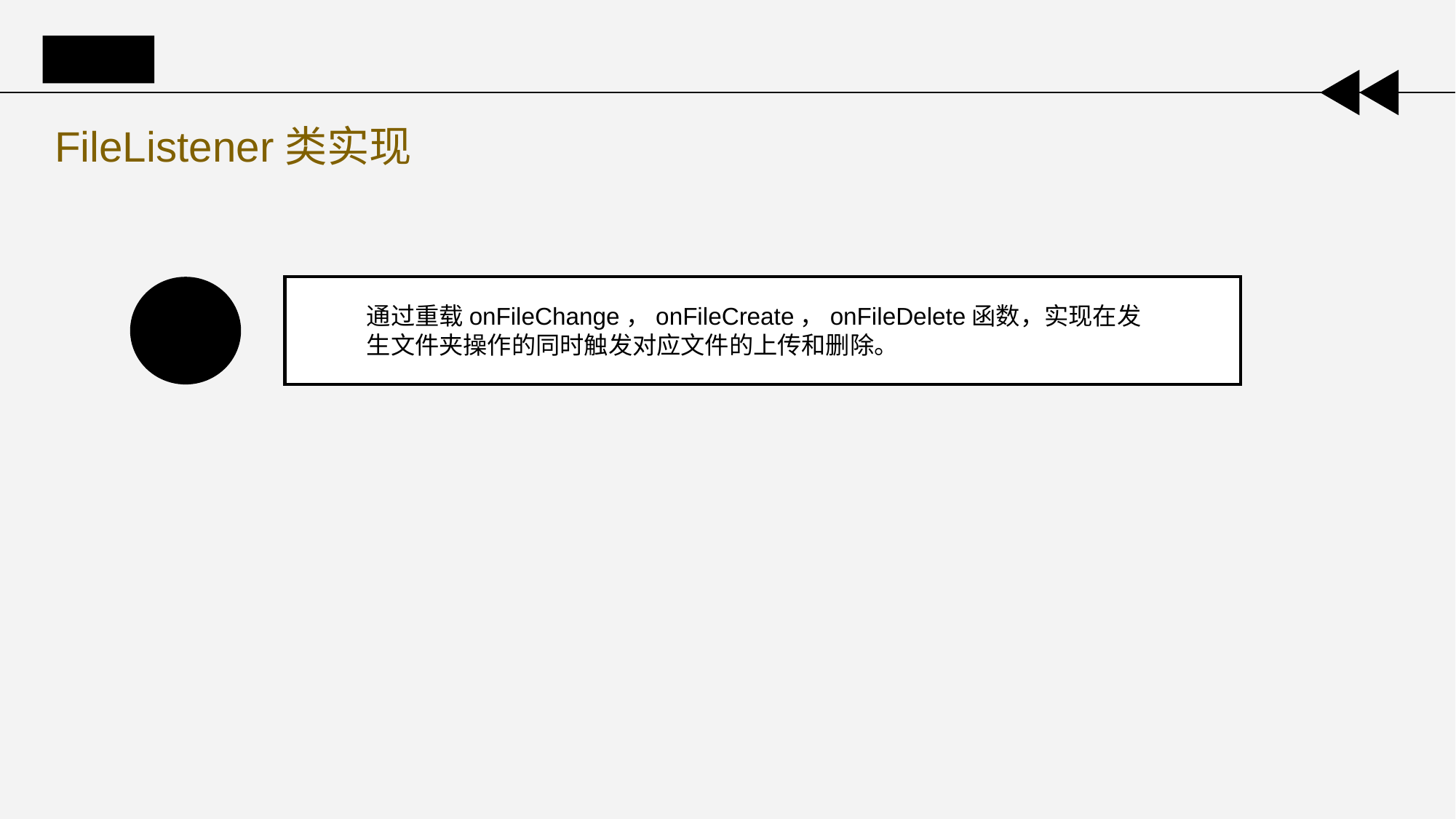

FileListener类实现

通过重载onFileChange，onFileCreate，onFileDelete函数，实现在发生文件夹操作的同时触发对应文件的上传和删除。